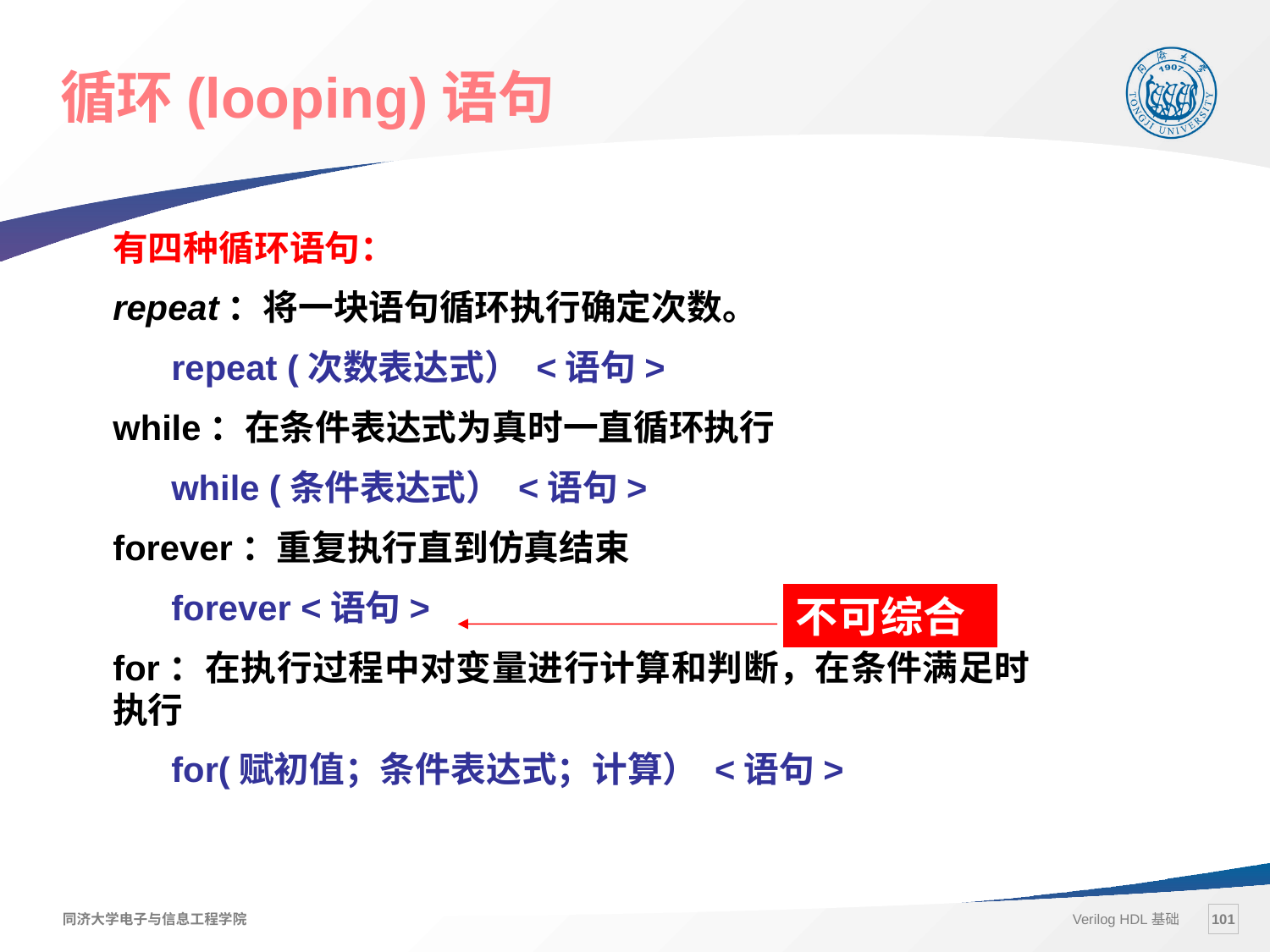

# 循环(looping)语句
有四种循环语句：
repeat：将一块语句循环执行确定次数。
      repeat (次数表达式） <语句>
while：在条件表达式为真时一直循环执行
      while (条件表达式） <语句>
forever：重复执行直到仿真结束
      forever <语句>
for：在执行过程中对变量进行计算和判断，在条件满足时执行
      for(赋初值；条件表达式；计算） <语句>
不可综合